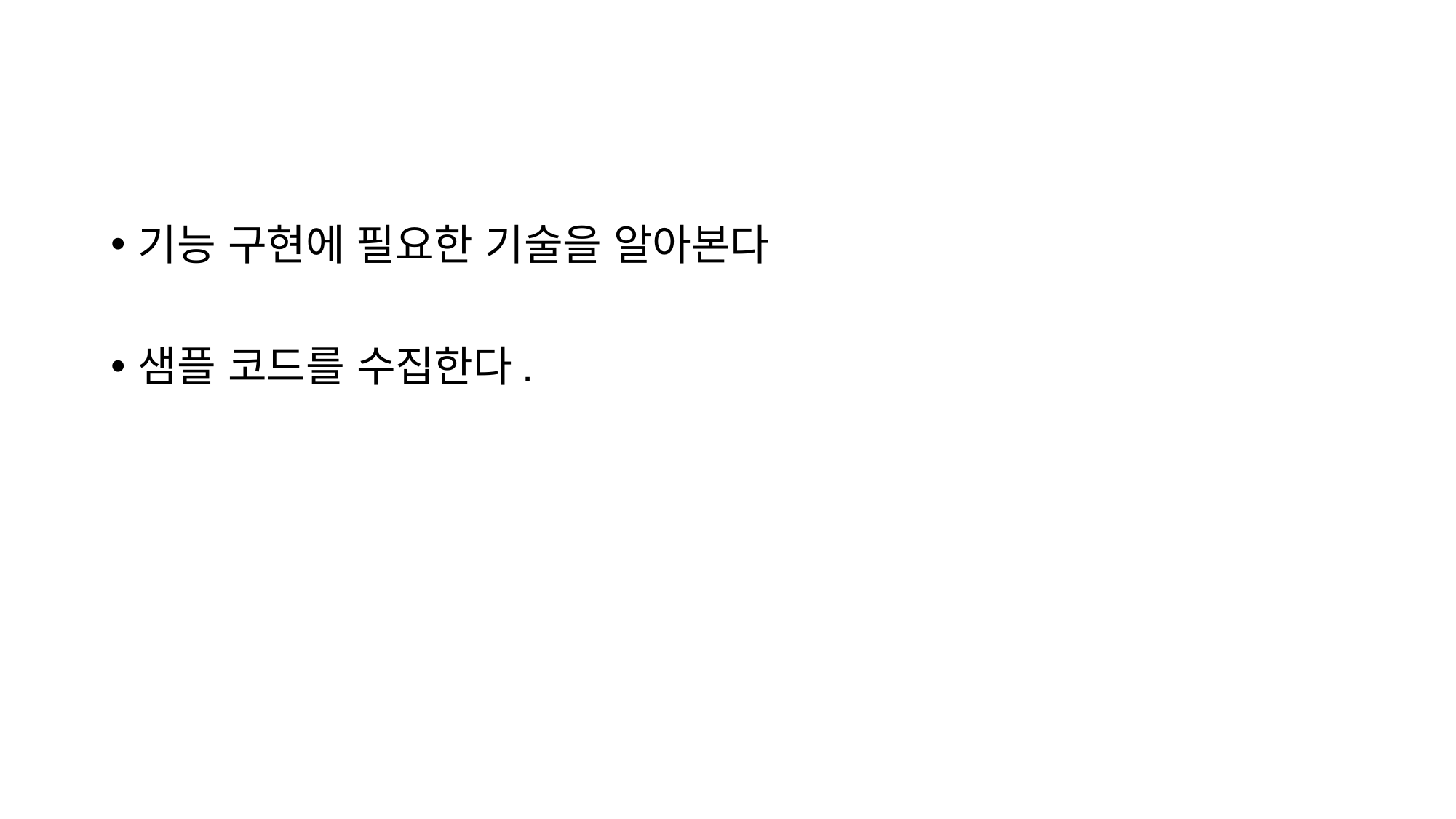

#
기능 구현에 필요한 기술을 알아본다

샘플 코드를 수집한다.